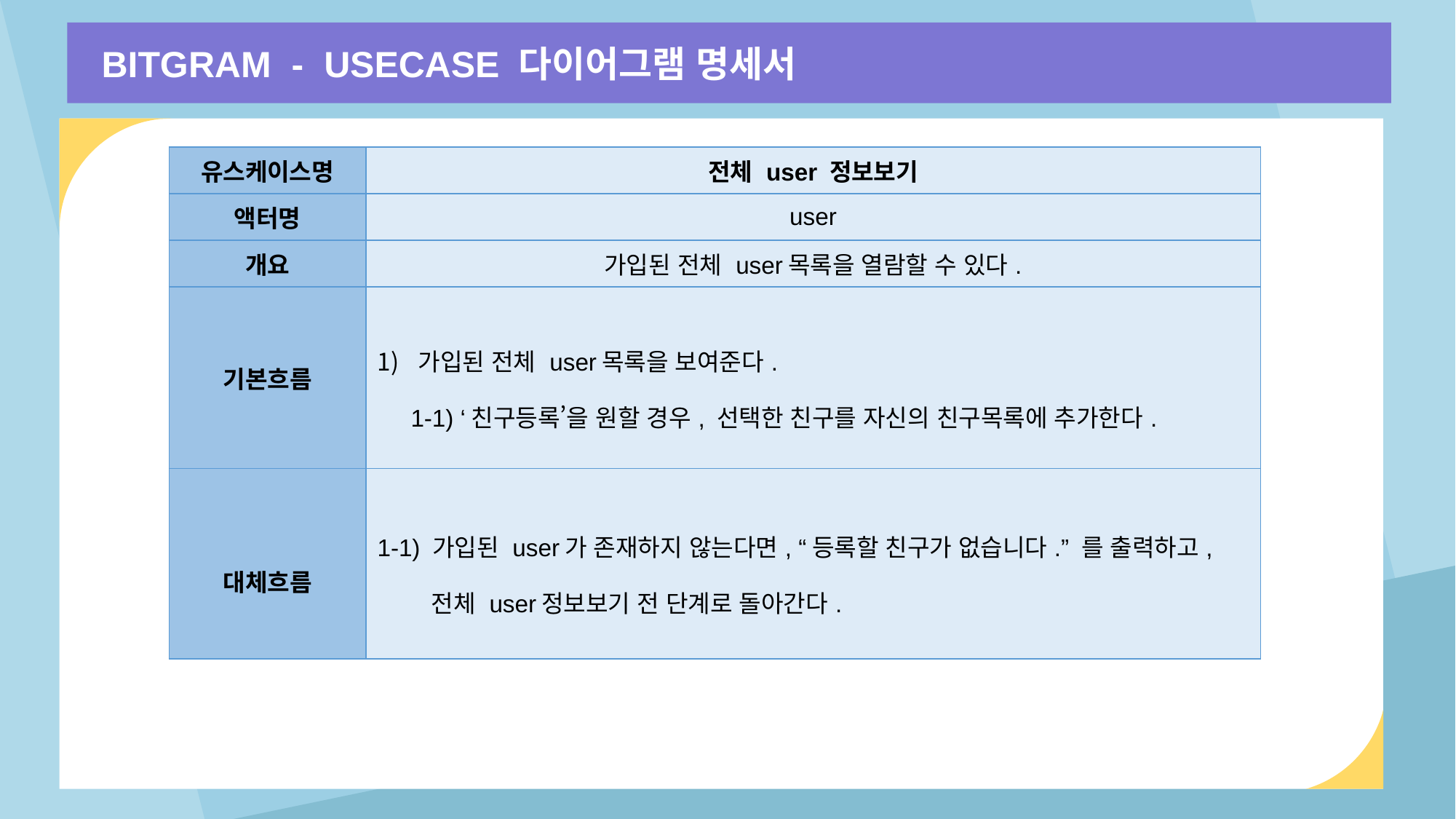

BITGRAM  -  USECASE 다이어그램 명세서

| 유스케이스명 | 전체 user 정보보기 |
| --- | --- |
| 액터명 | user |
| 개요 | 가입된 전체 user목록을 열람할 수 있다. |
| 기본흐름 | 가입된 전체 user목록을 보여준다. 1-1) ‘친구등록’을 원할 경우, 선택한 친구를 자신의 친구목록에 추가한다. |
| 대체흐름 | 1-1) 가입된 user가 존재하지 않는다면, “등록할 친구가 없습니다.” 를 출력하고, 전체 user정보보기 전 단계로 돌아간다. |